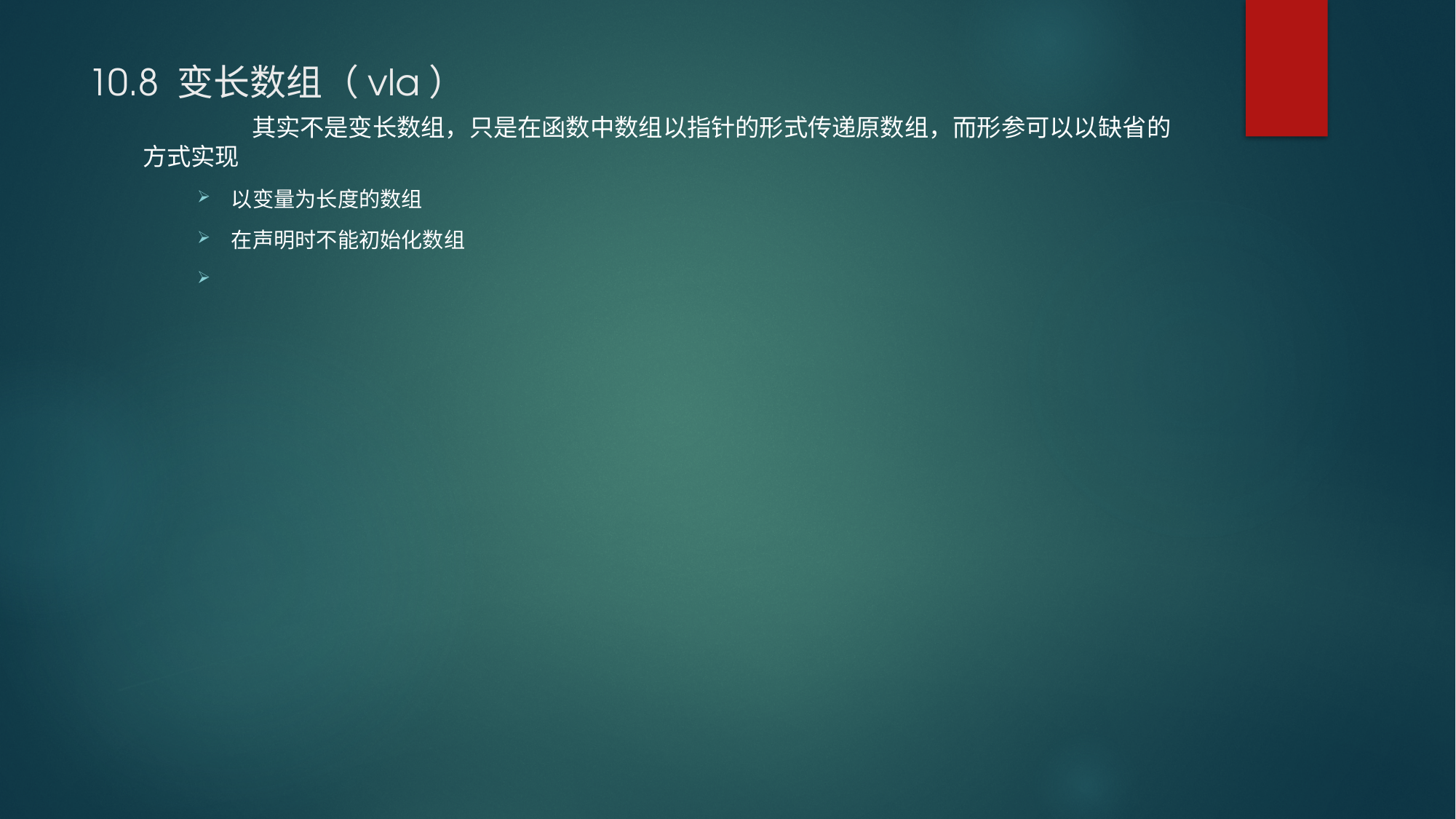

# 10.8 变长数组（vla）
	其实不是变长数组，只是在函数中数组以指针的形式传递原数组，而形参可以以缺省的方式实现
以变量为长度的数组
在声明时不能初始化数组